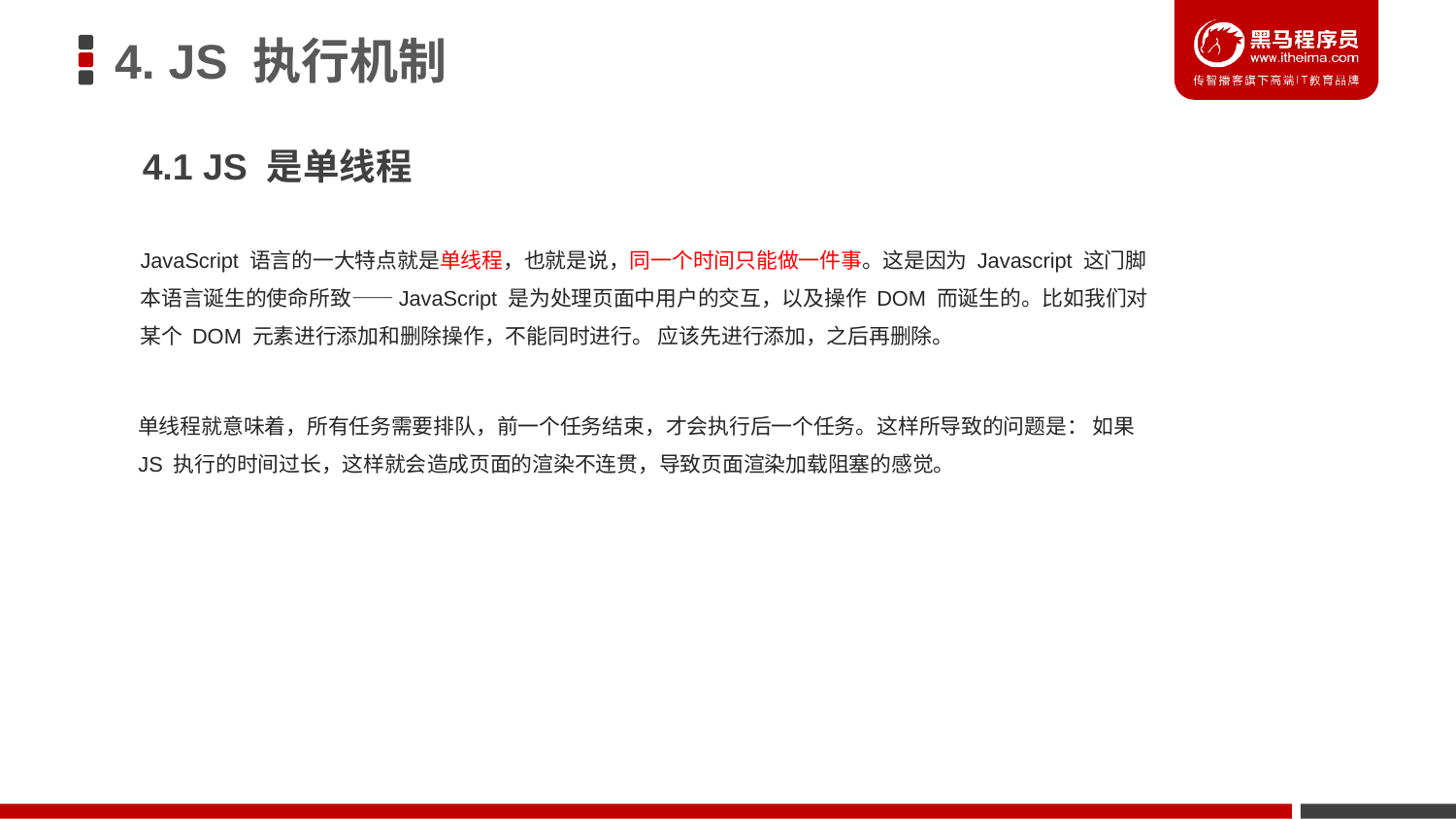

# 4. JS 执行机制
4.1 JS 是单线程
JavaScript 语言的一大特点就是单线程，也就是说，同一个时间只能做一件事。这是因为 Javascript 这门脚本语言诞生的使命所致——JavaScript 是为处理页面中用户的交互，以及操作 DOM 而诞生的。比如我们对某个 DOM 元素进行添加和删除操作，不能同时进行。 应该先进行添加，之后再删除。
单线程就意味着，所有任务需要排队，前一个任务结束，才会执行后一个任务。这样所导致的问题是： 如果 JS 执行的时间过长，这样就会造成页面的渲染不连贯，导致页面渲染加载阻塞的感觉。